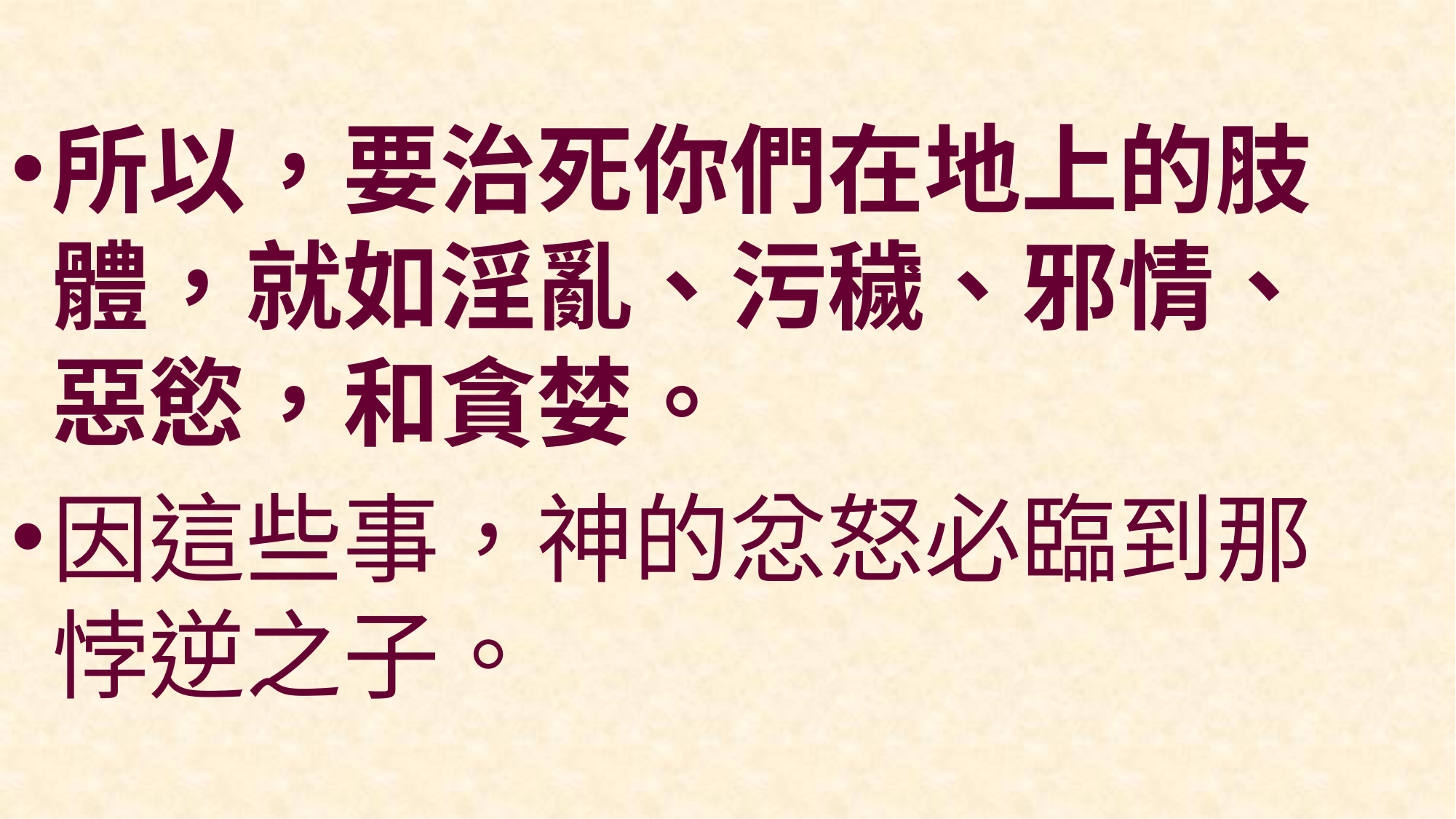

所以，要治死你們在地上的肢體，就如淫亂、污穢、邪情、惡慾，和貪婪。
因這些事，神的忿怒必臨到那悖逆之子。